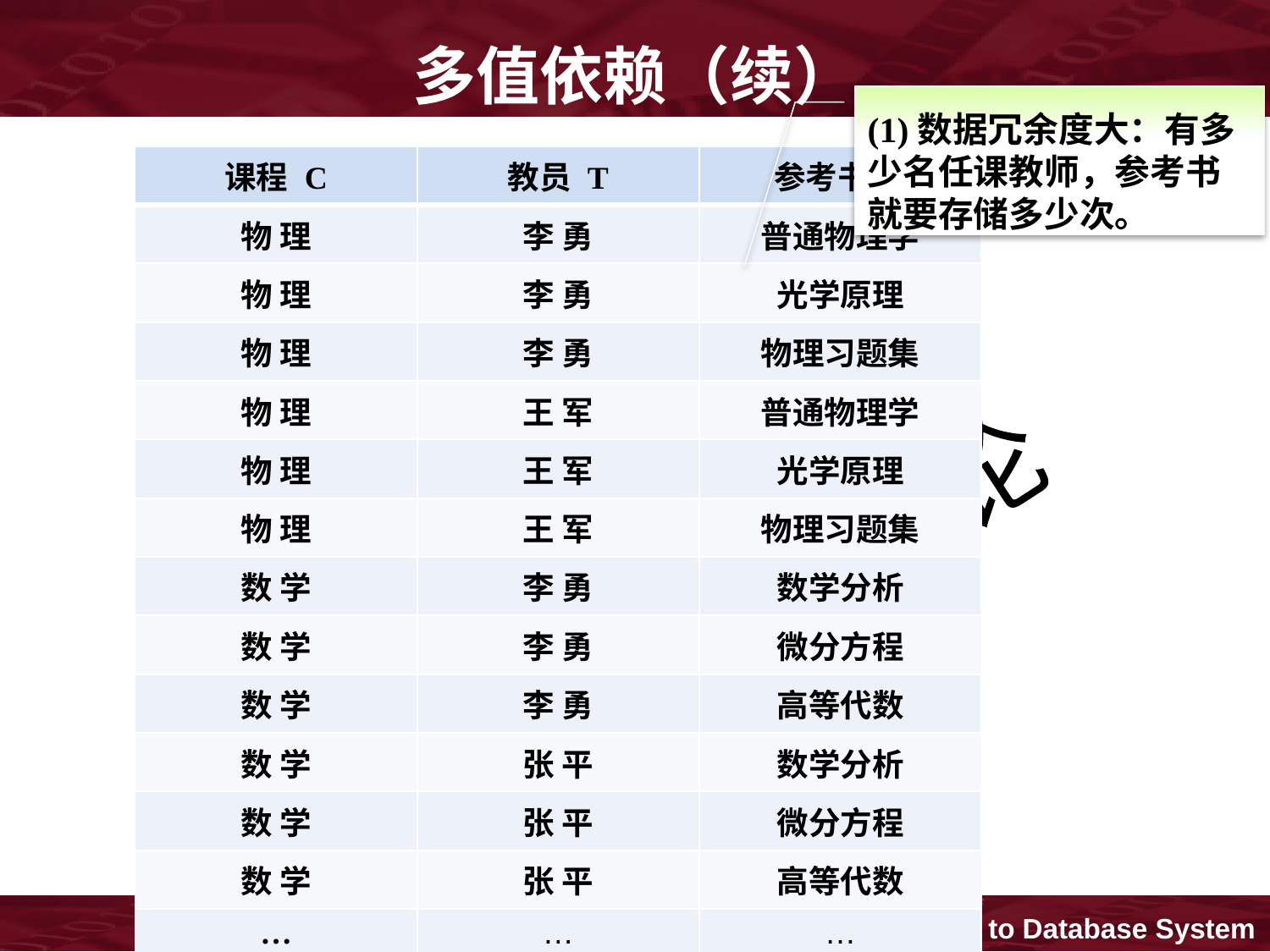

多值依赖（续）
(1)数据冗余度大：有多少名任课教师，参考书就要存储多少次。
| 课程 C | 教员 T | 参考书 B |
| --- | --- | --- |
| 物 理 | 李 勇 | 普通物理学 |
| 物 理 | 李 勇 | 光学原理 |
| 物 理 | 李 勇 | 物理习题集 |
| 物 理 | 王 军 | 普通物理学 |
| 物 理 | 王 军 | 光学原理 |
| 物 理 | 王 军 | 物理习题集 |
| 数 学 | 李 勇 | 数学分析 |
| 数 学 | 李 勇 | 微分方程 |
| 数 学 | 李 勇 | 高等代数 |
| 数 学 | 张 平 | 数学分析 |
| 数 学 | 张 平 | 微分方程 |
| 数 学 | 张 平 | 高等代数 |
| … | … | … |

*